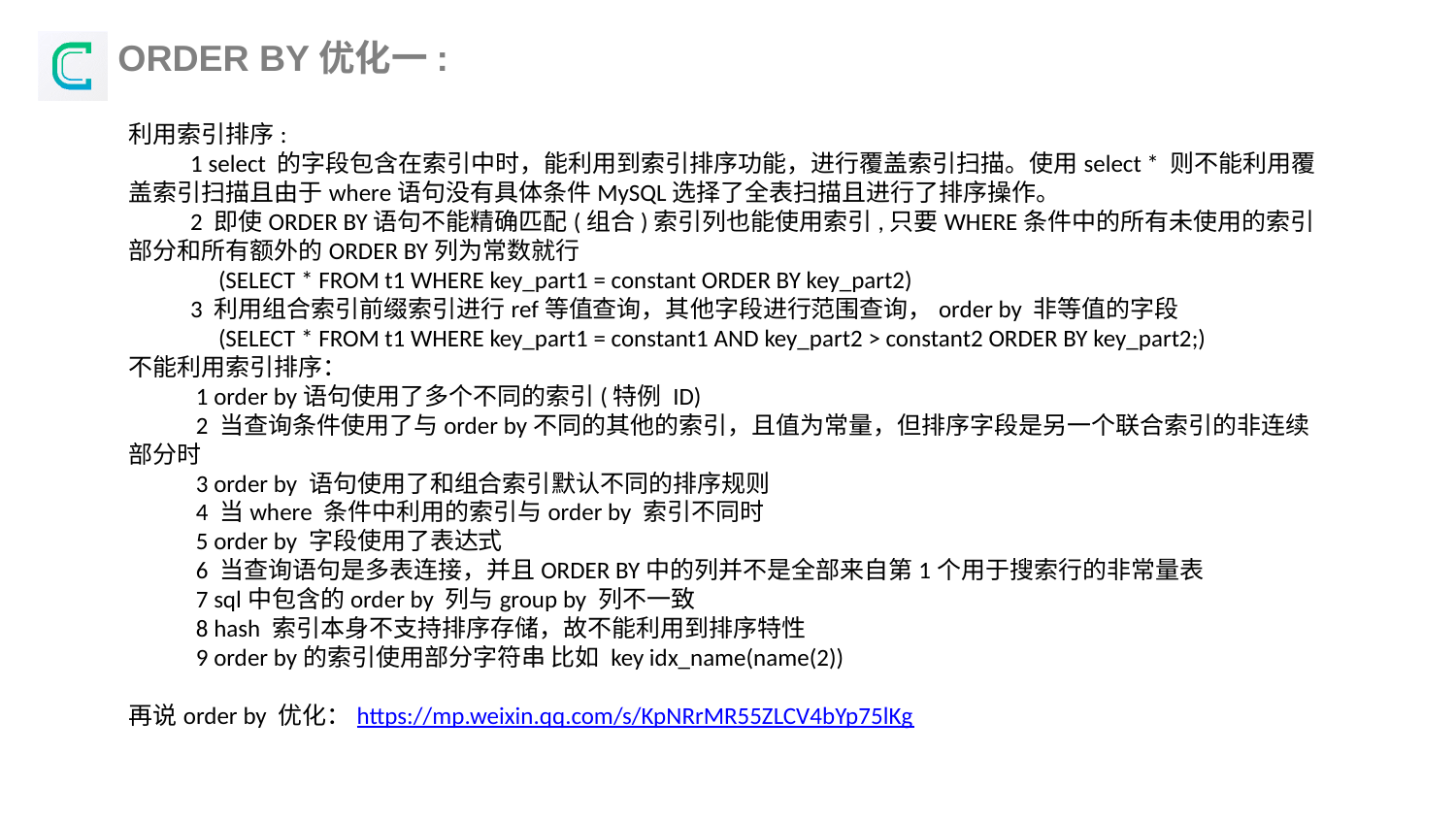

ORDER BY优化一:
利用索引排序:
           1 select 的字段包含在索引中时，能利用到索引排序功能，进行覆盖索引扫描。使用select * 则不能利用覆盖索引扫描且由于where语句没有具体条件MySQL选择了全表扫描且进行了排序操作。
           2 即使ORDER BY语句不能精确匹配(组合)索引列也能使用索引,只要WHERE条件中的所有未使用的索引部分和所有额外的ORDER BY列为常数就行
                (SELECT * FROM t1 WHERE key_part1 = constant ORDER BY key_part2)
           3 利用组合索引前缀索引进行ref等值查询，其他字段进行范围查询，order by 非等值的字段
                (SELECT * FROM t1 WHERE key_part1 = constant1 AND key_part2 > constant2 ORDER BY key_part2;)
不能利用索引排序：
            1 order by语句使用了多个不同的索引(特例 ID)
            2 当查询条件使用了与order by不同的其他的索引，且值为常量，但排序字段是另一个联合索引的非连续部分时
            3 order by 语句使用了和组合索引默认不同的排序规则
            4 当where 条件中利用的索引与order by 索引不同时
            5 order by 字段使用了表达式
            6 当查询语句是多表连接，并且ORDER BY中的列并不是全部来自第1个用于搜索行的非常量表
            7 sql中包含的order by 列与group by 列不一致
            8 hash 索引本身不支持排序存储，故不能利用到排序特性
            9 order by的索引使用部分字符串 比如 key idx_name(name(2))

再说order by 优化：https://mp.weixin.qq.com/s/KpNRrMR55ZLCV4bYp75lKg

17